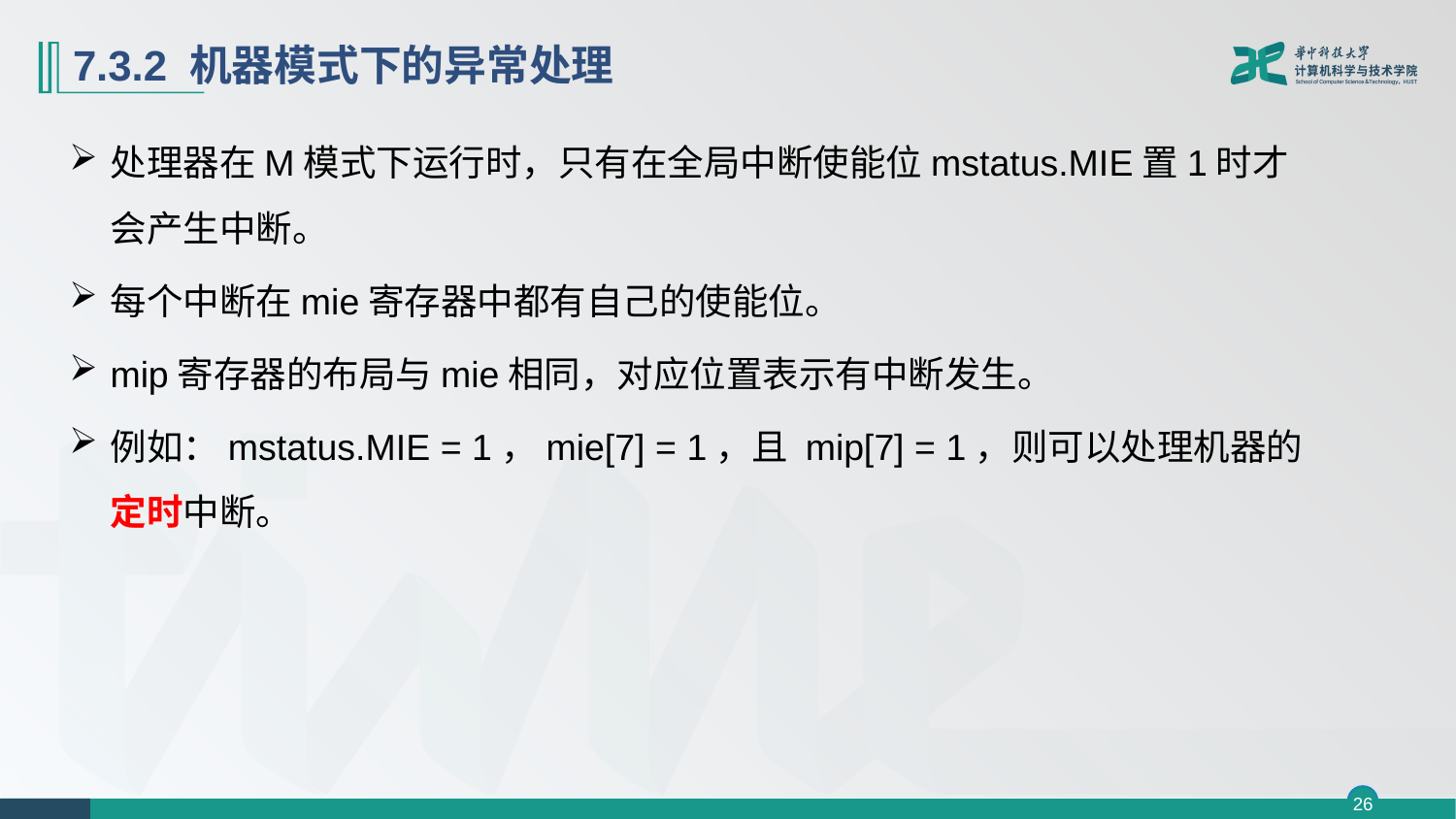

# 7.3.2 机器模式下的异常处理
处理器在M模式下运行时，只有在全局中断使能位mstatus.MIE置1时才会产生中断。
每个中断在mie寄存器中都有自己的使能位。
mip寄存器的布局与mie相同，对应位置表示有中断发生。
例如：mstatus.MIE = 1，mie[7] = 1，且 mip[7] = 1，则可以处理机器的定时中断。